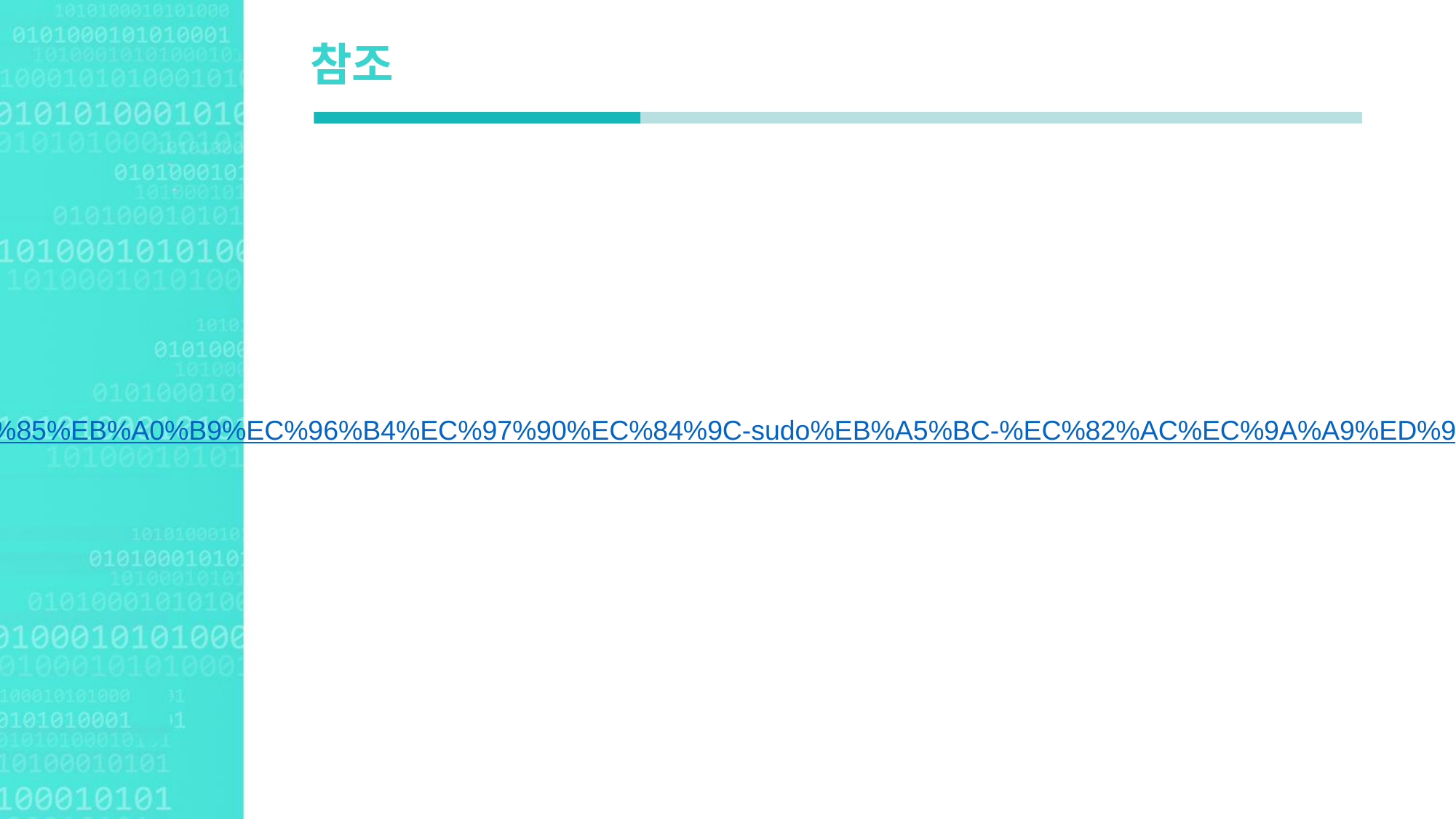

# 참조

- (_Jbee 님 블로그) http://asfirstalways.tistory.com/303
- (jojuldu 님 블로그) https://jojoldu.tistory.com/267?category=635883
		     https://jojoldu.tistory.com/315?category=777282
- (wicidocs) https://wikidocs.net/16281
- (누더기 님 블로그) http://noota.tistory.com/entry/
Jenkins-shell-%EB%AA%85%EB%A0%B9%EC%96%B4%EC%97%90%
EC%84%9C-sudo%EB%A5%BC-%EC%82%
AC%EC%9A%A9%ED%95%98%EA%B8%B0-%EC%9C%84%ED%95
%9C-%EC%84%A4%EC%A0%95